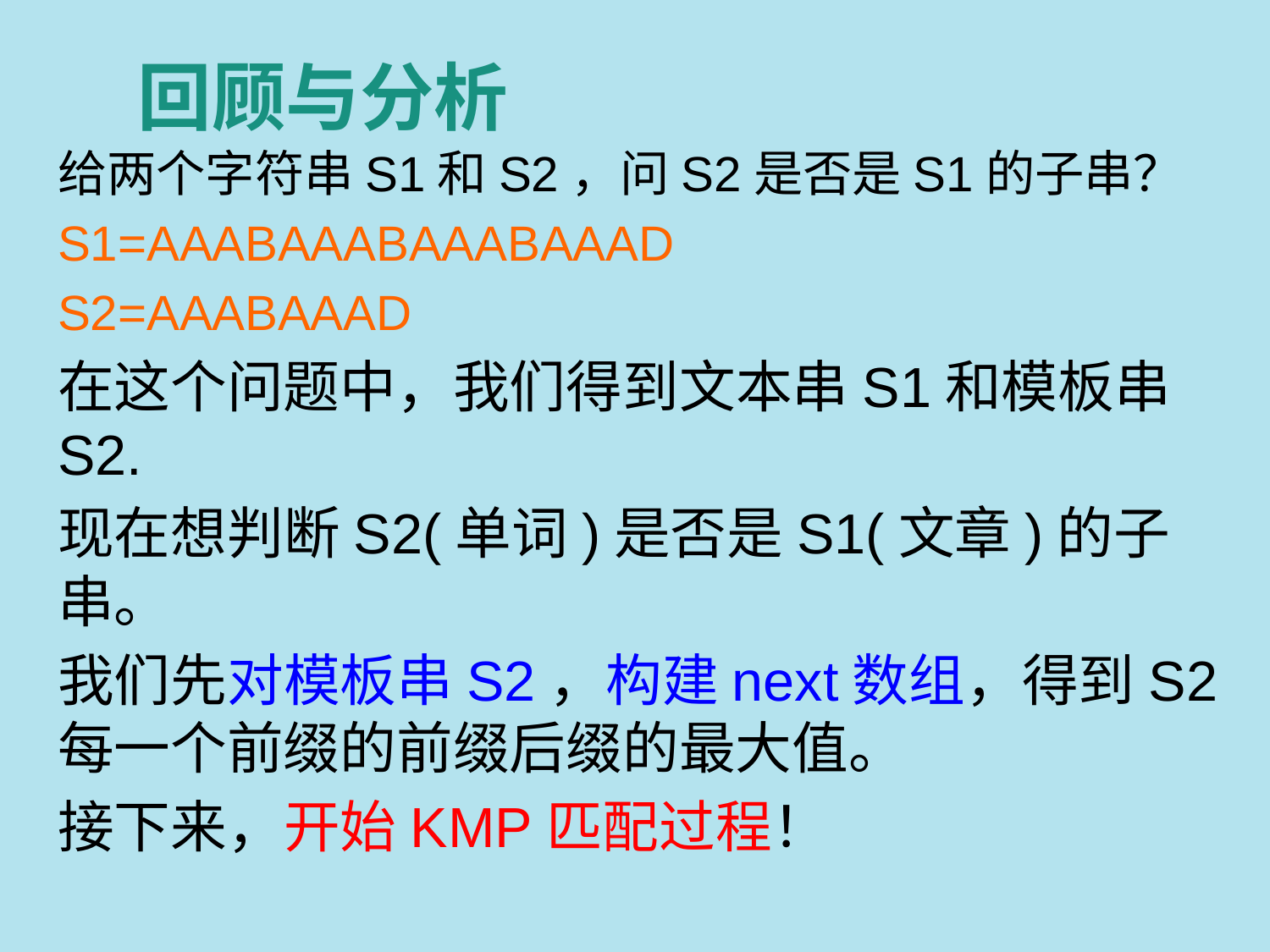

# 回顾与分析
给两个字符串S1和S2，问S2是否是S1的子串？
S1=AAABAAABAAABAAAD
S2=AAABAAAD
在这个问题中，我们得到文本串S1和模板串S2.
现在想判断S2(单词)是否是S1(文章)的子串。
我们先对模板串S2，构建next数组，得到S2每一个前缀的前缀后缀的最大值。
接下来，开始KMP匹配过程！